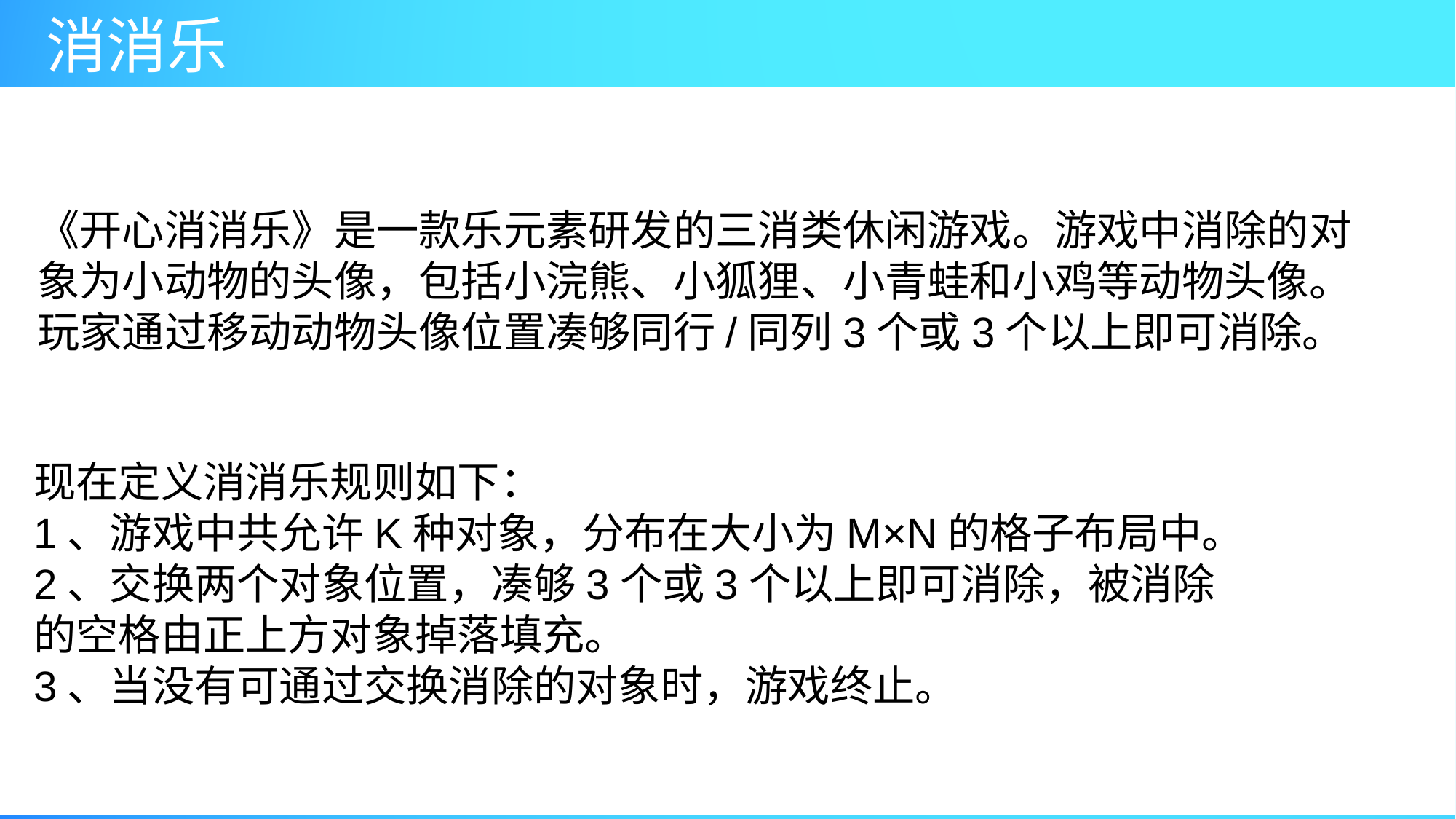

《开心消消乐》是一款乐元素研发的三消类休闲游戏。游戏中消除的对象为小动物的头像，包括小浣熊、小狐狸、小青蛙和小鸡等动物头像。玩家通过移动动物头像位置凑够同行/同列3个或3个以上即可消除。

现在定义消消乐规则如下：
1、游戏中共允许K种对象，分布在大小为M×N的格子布局中。
2、交换两个对象位置，凑够3个或3个以上即可消除，被消除的空格由正上方对象掉落填充。
3、当没有可通过交换消除的对象时，游戏终止。